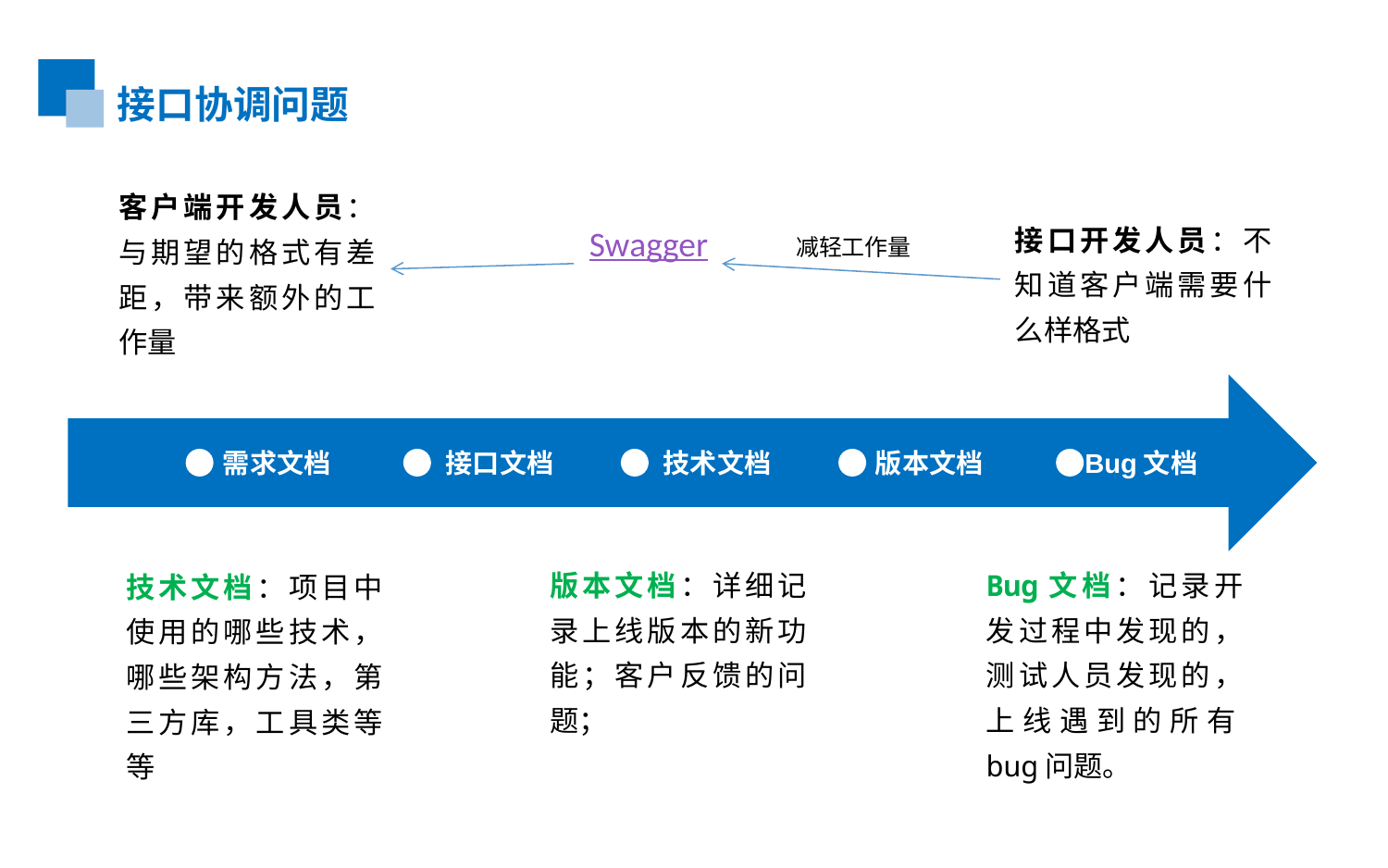

接口协调问题

客户端开发人员：与期望的格式有差距，带来额外的工作量
接口开发人员：不知道客户端需要什么样格式
Swagger

减轻工作量

需求文档
接口文档
技术文档
版本文档
Bug文档

Bug文档：记录开发过程中发现的，测试人员发现的，上线遇到的所有bug问题。
版本文档：详细记录上线版本的新功能；客户反馈的问题；
技术文档：项目中使用的哪些技术，哪些架构方法，第三方库，工具类等等